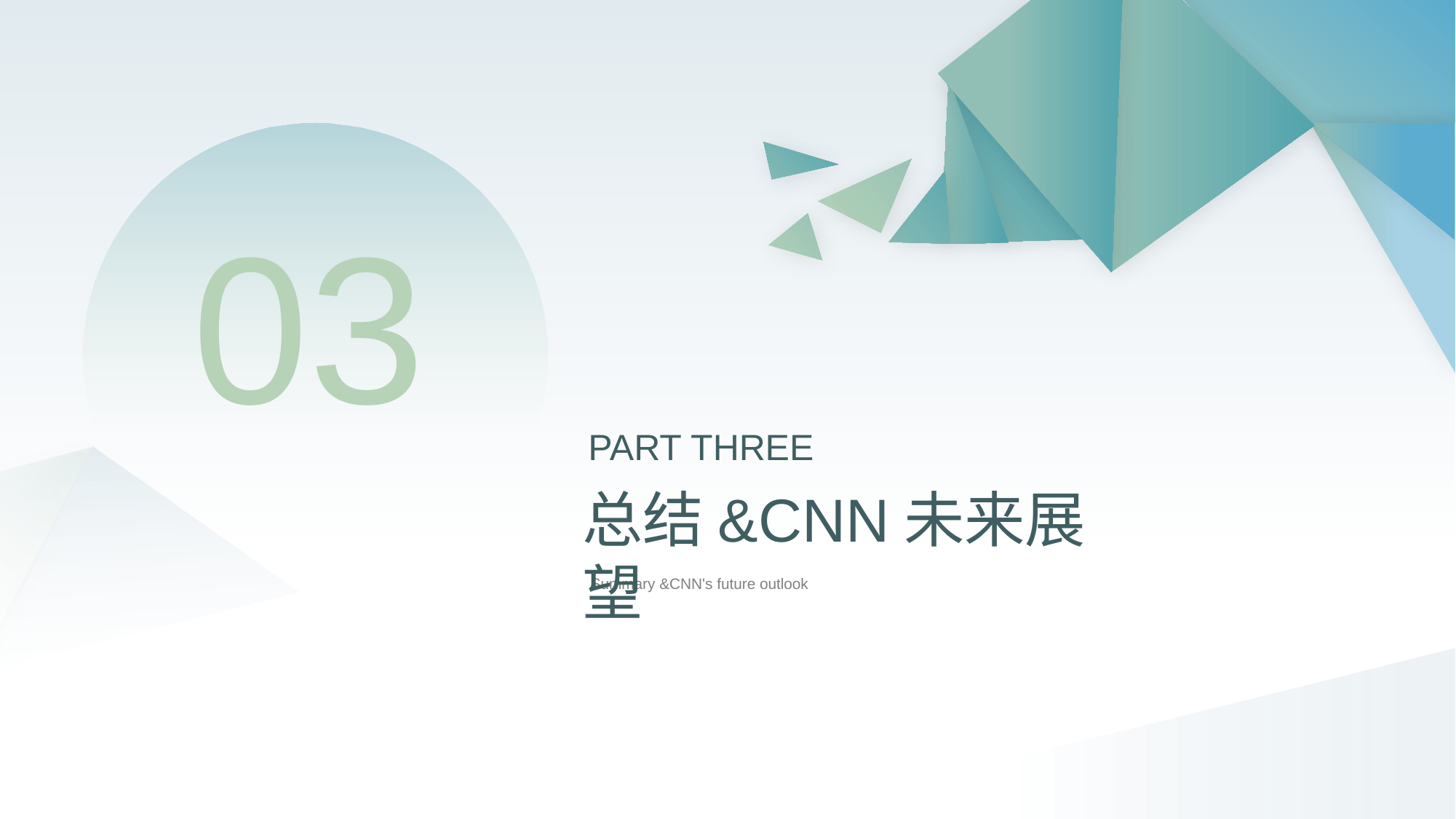

03

PART THREE
总结&CNN未来展望
Summary &CNN's future outlook